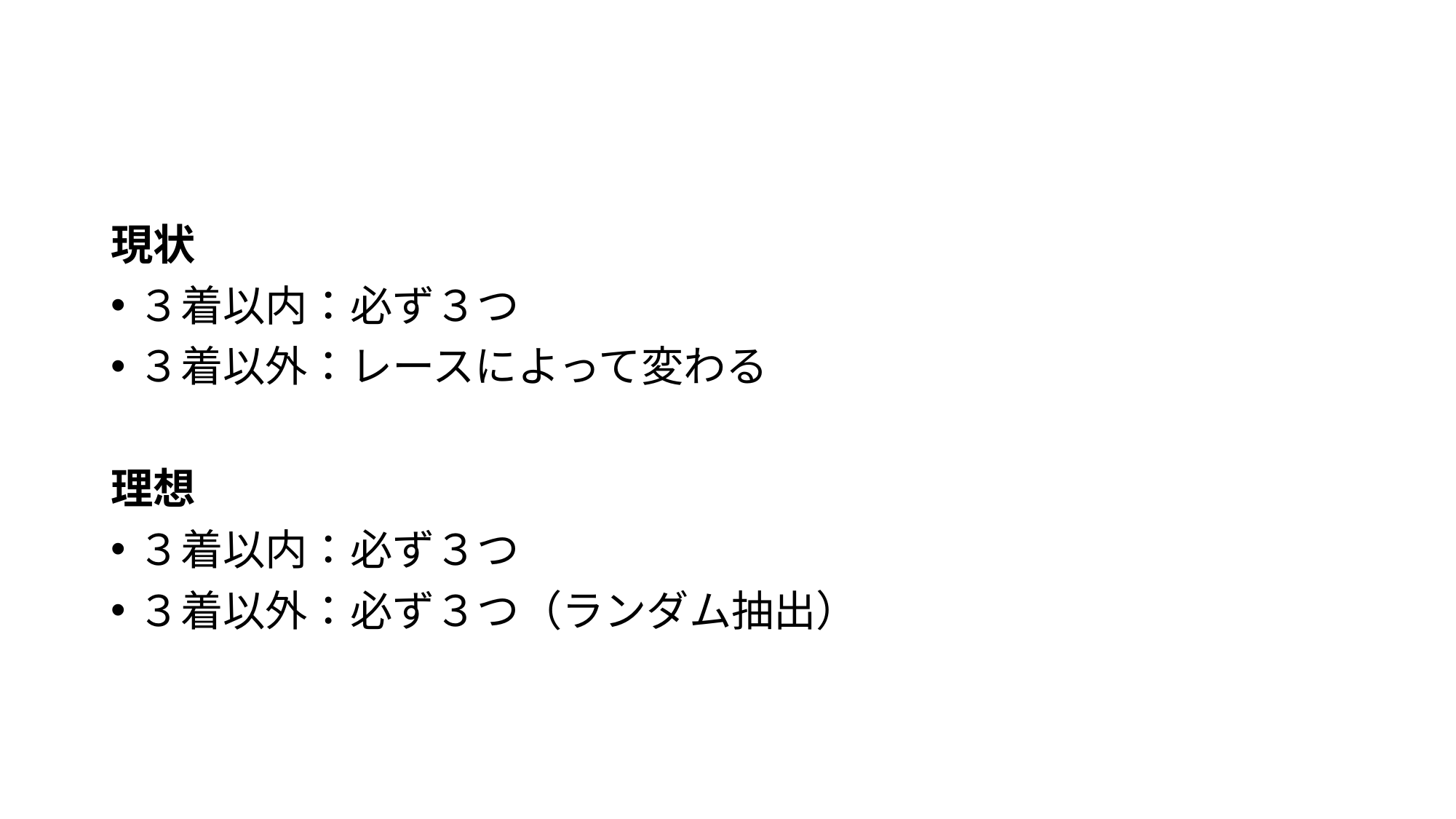

#
現状
３着以内：必ず３つ
３着以外：レースによって変わる

理想
３着以内：必ず３つ
３着以外：必ず３つ（ランダム抽出）